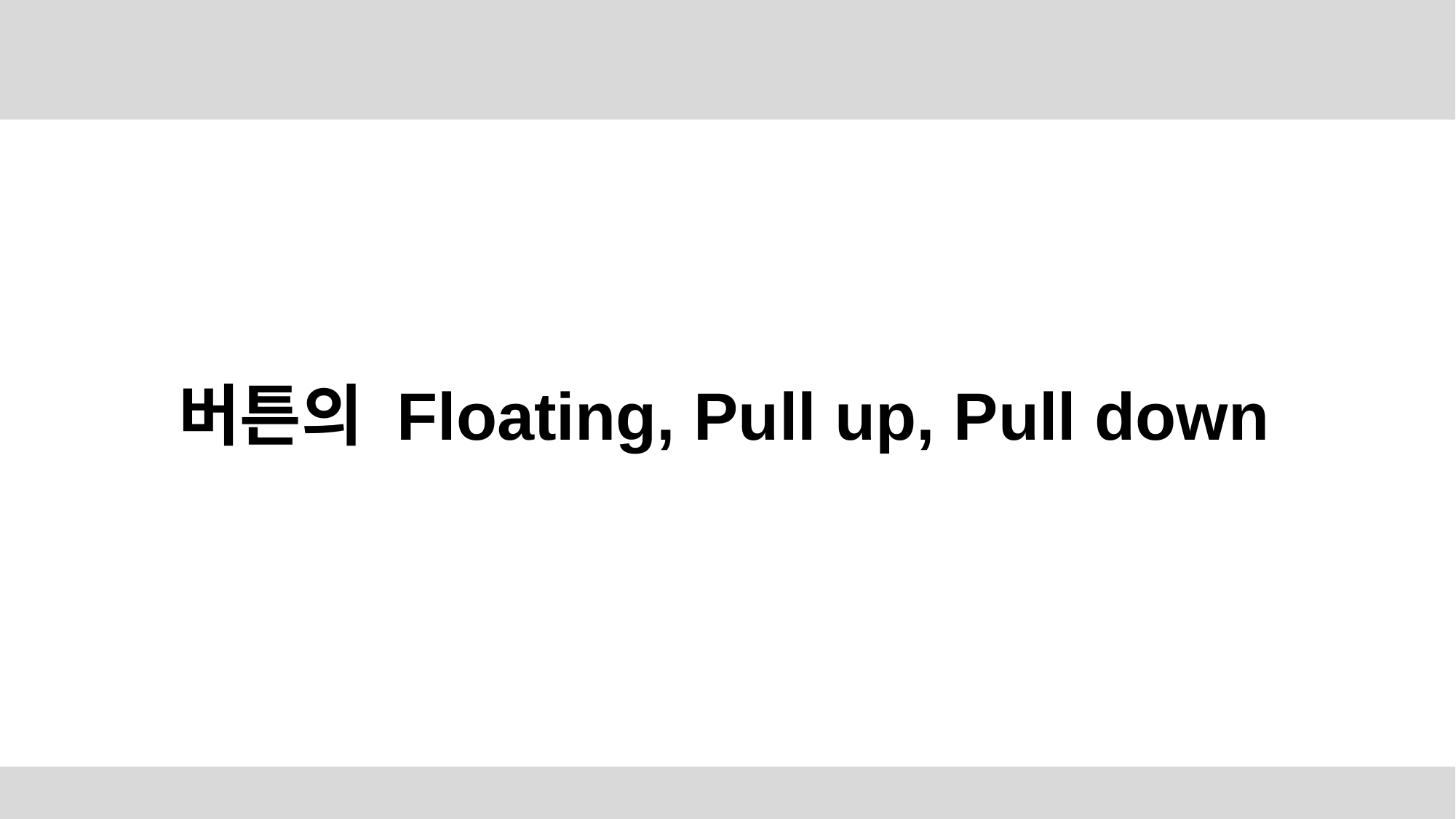

# 버튼의 Floating, Pull up, Pull down